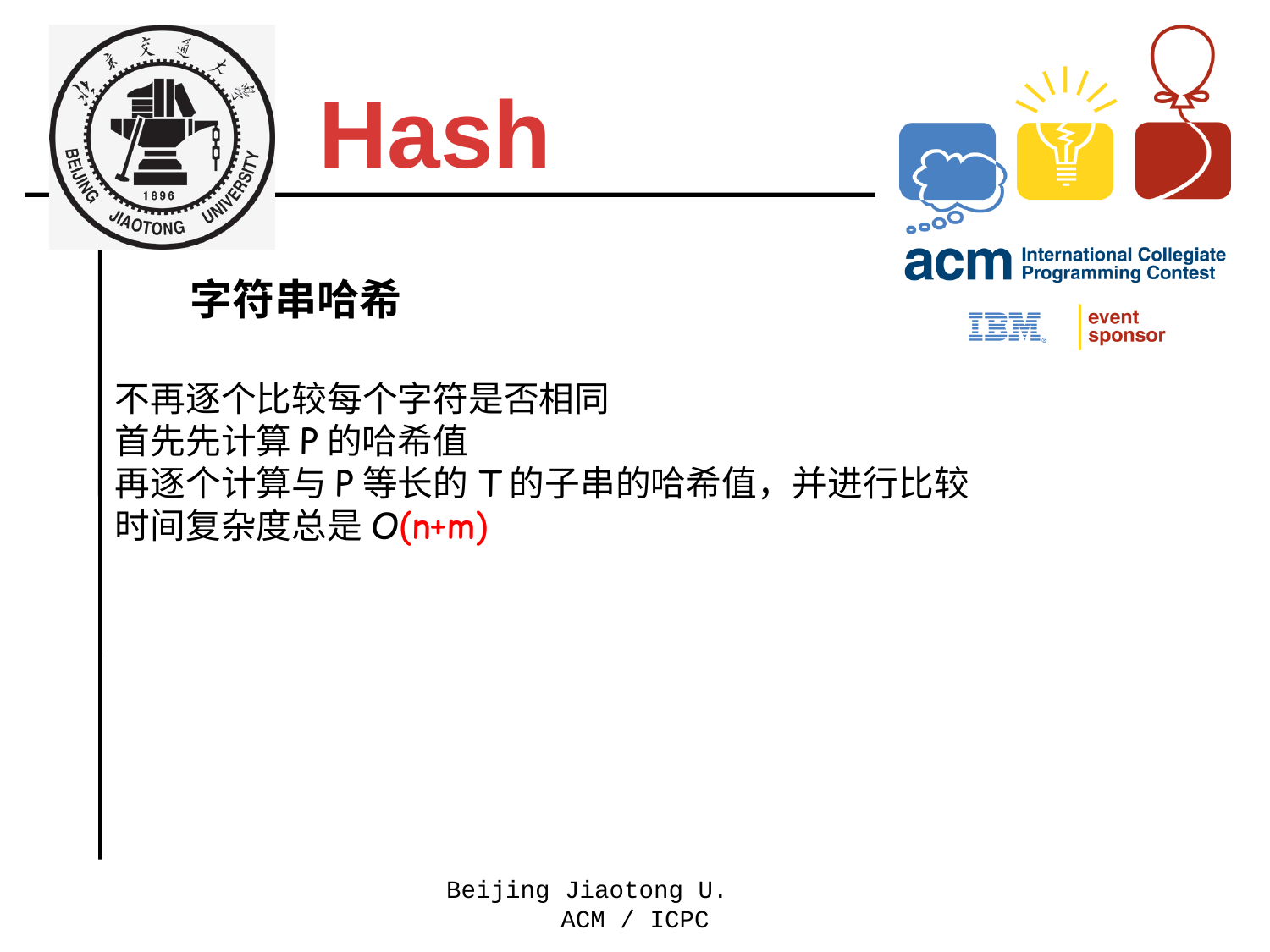

Hash
# 字符串哈希
不再逐个比较每个字符是否相同
首先先计算P的哈希值
再逐个计算与P等长的T的子串的哈希值，并进行比较
时间复杂度总是O(n+m)